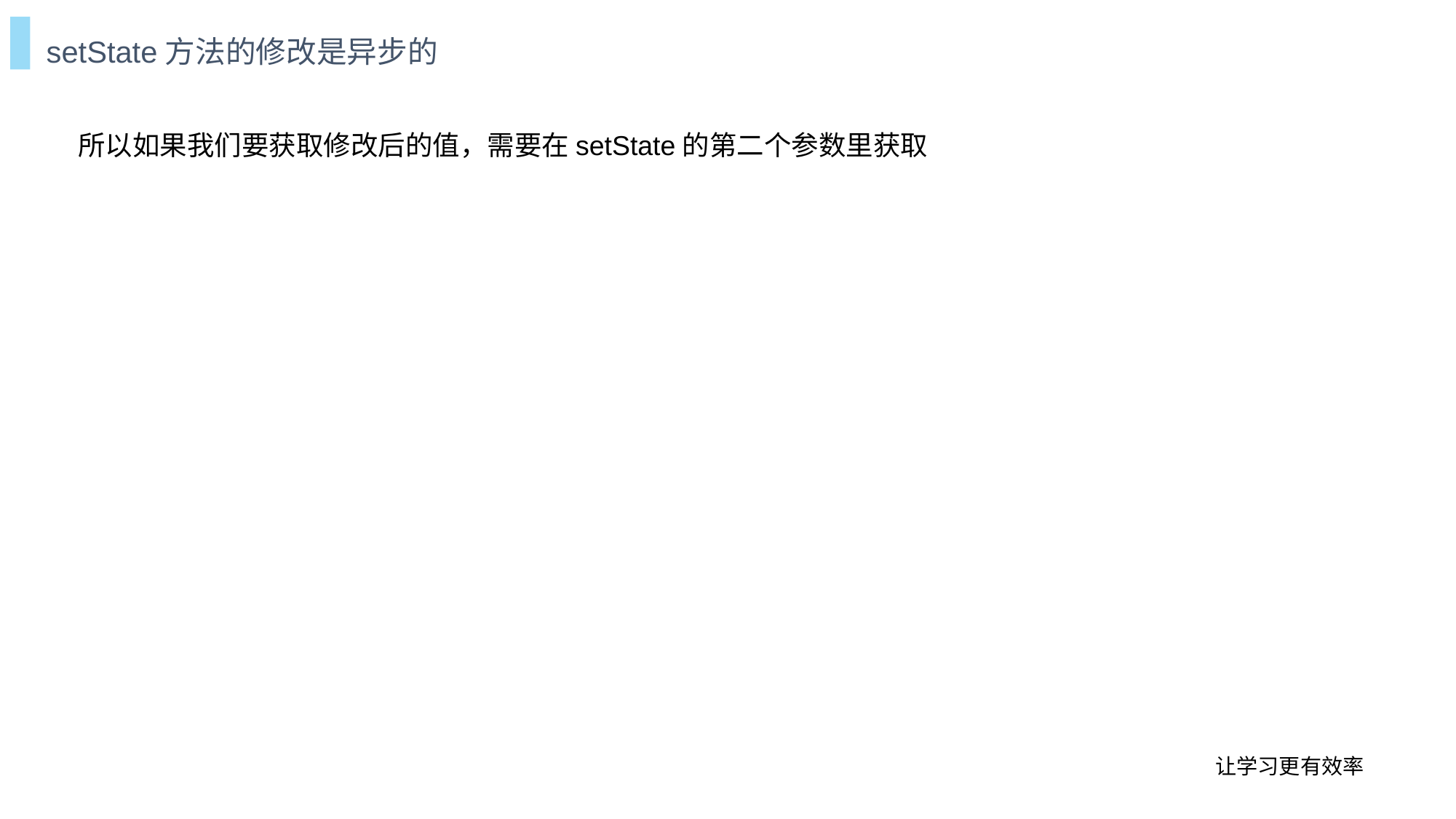

setState方法的修改是异步的

所以如果我们要获取修改后的值，需要在setState的第二个参数里获取